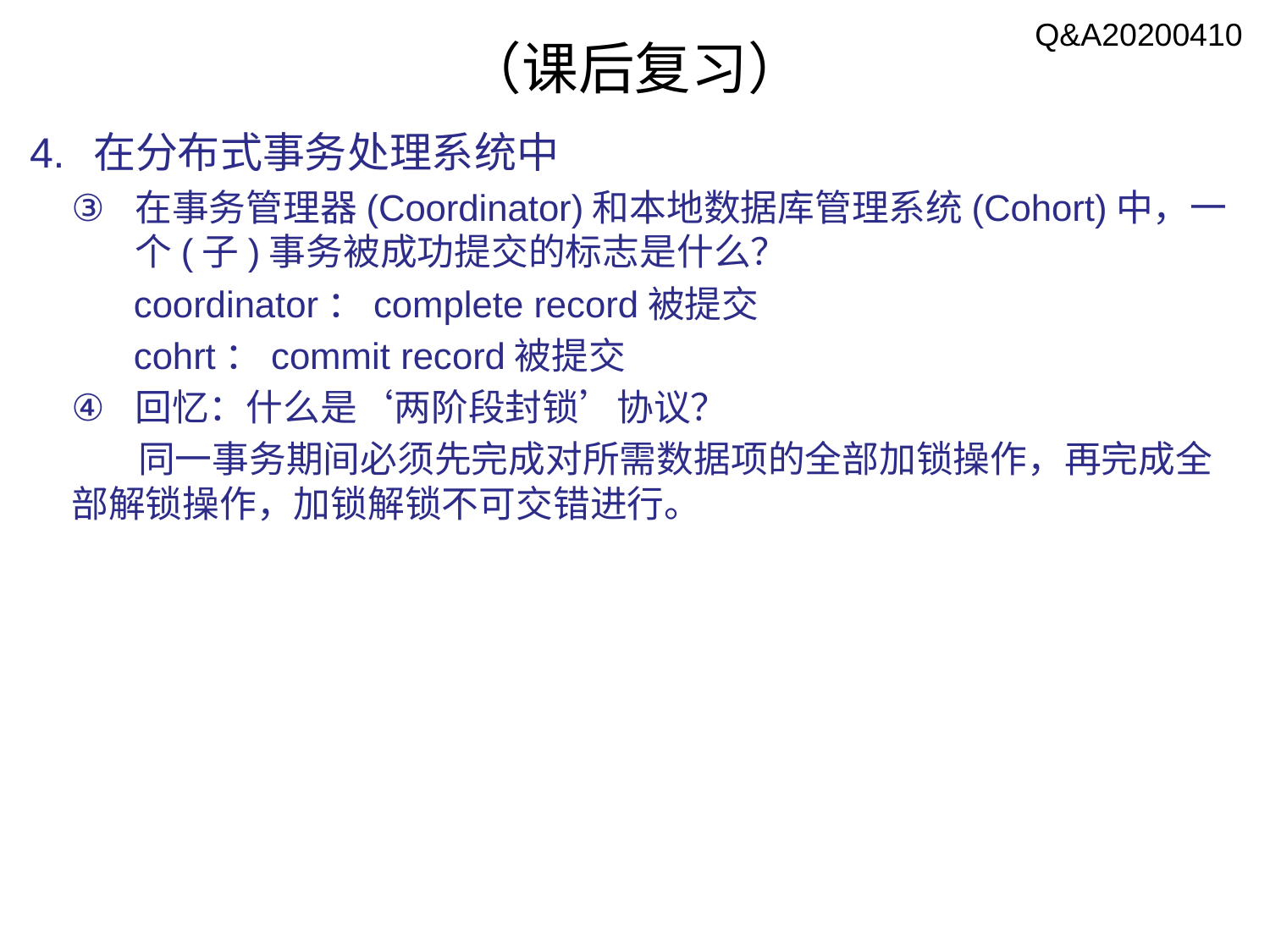

Q&A20200410
# （课后复习）
在分布式事务处理系统中
在事务管理器(Coordinator)和本地数据库管理系统(Cohort)中，一个(子)事务被成功提交的标志是什么？
      coordinator：complete record被提交
      cohrt：commit record被提交
回忆：什么是‘两阶段封锁’协议？
       同一事务期间必须先完成对所需数据项的全部加锁操作，再完成全部解锁操作，加锁解锁不可交错进行。